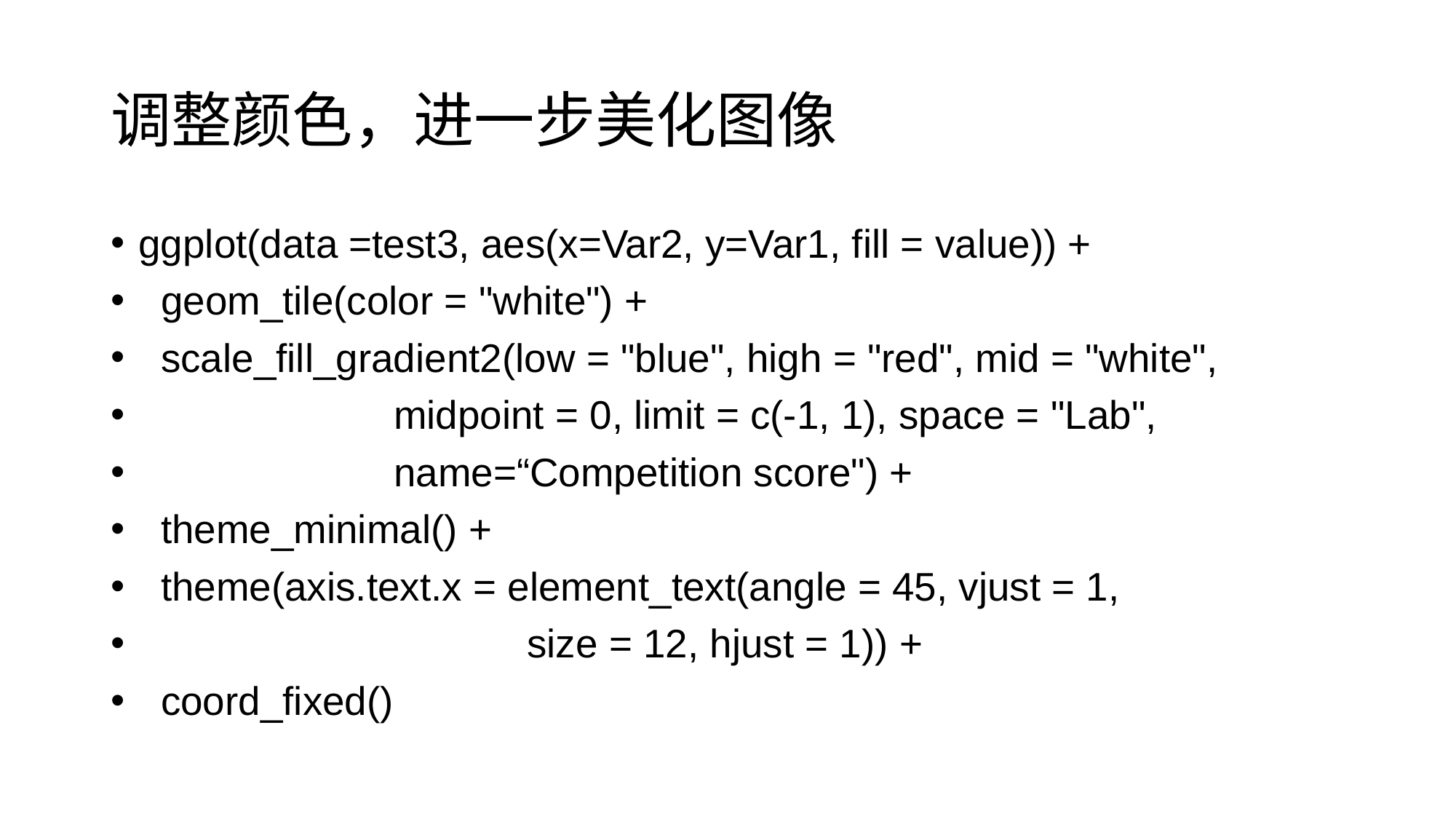

# 调整颜色，进一步美化图像
ggplot(data =test3, aes(x=Var2, y=Var1, fill = value)) +
  geom_tile(color = "white") +
  scale_fill_gradient2(low = "blue", high = "red", mid = "white",
                       midpoint = 0, limit = c(-1, 1), space = "Lab",
                       name=“Competition score") +
  theme_minimal() +
  theme(axis.text.x = element_text(angle = 45, vjust = 1,
                                   size = 12, hjust = 1)) +
  coord_fixed()